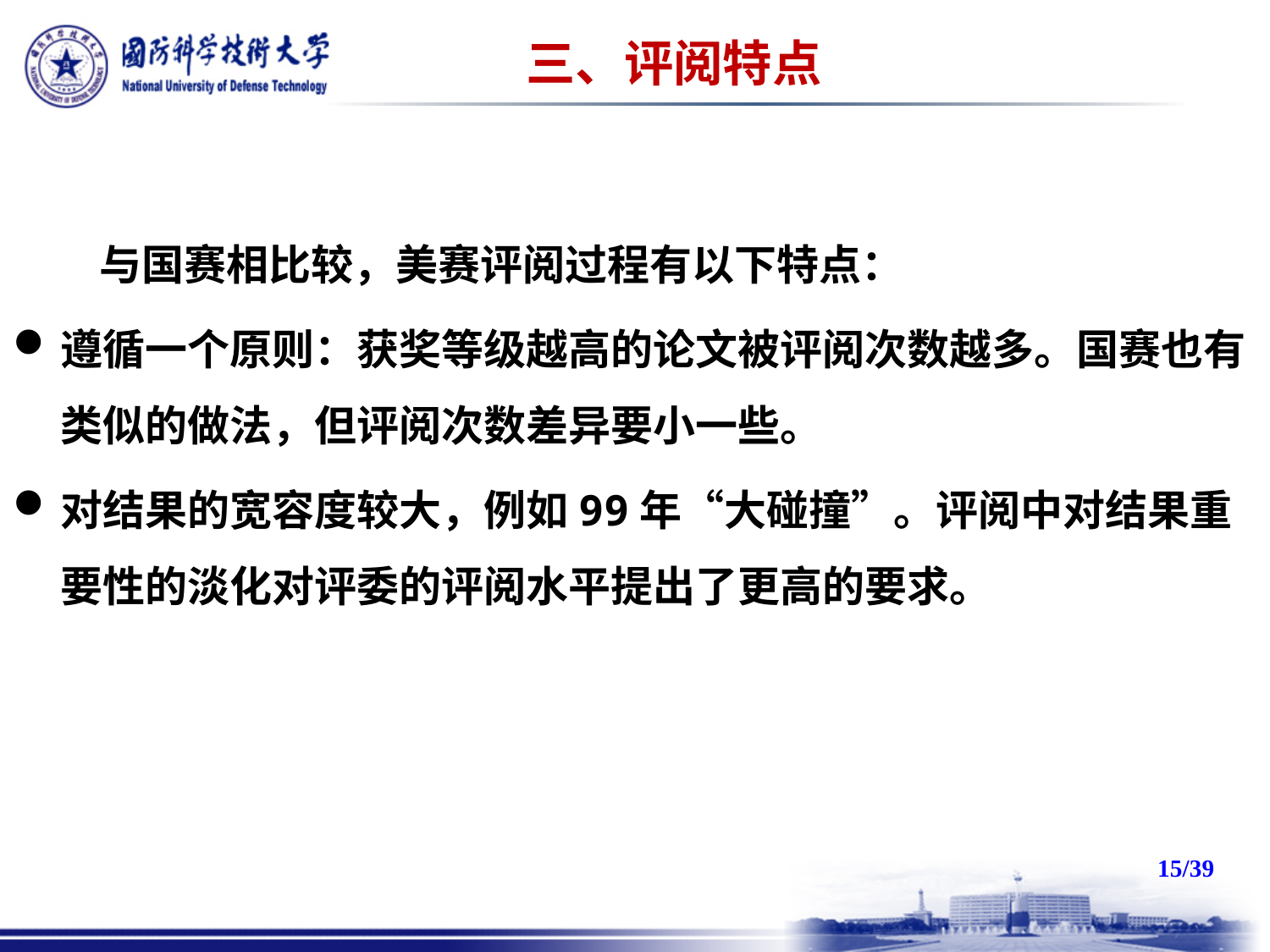

三、评阅特点
        与国赛相比较，美赛评阅过程有以下特点：
遵循一个原则：获奖等级越高的论文被评阅次数越多。国赛也有类似的做法，但评阅次数差异要小一些。
对结果的宽容度较大，例如99年“大碰撞”。评阅中对结果重要性的淡化对评委的评阅水平提出了更高的要求。